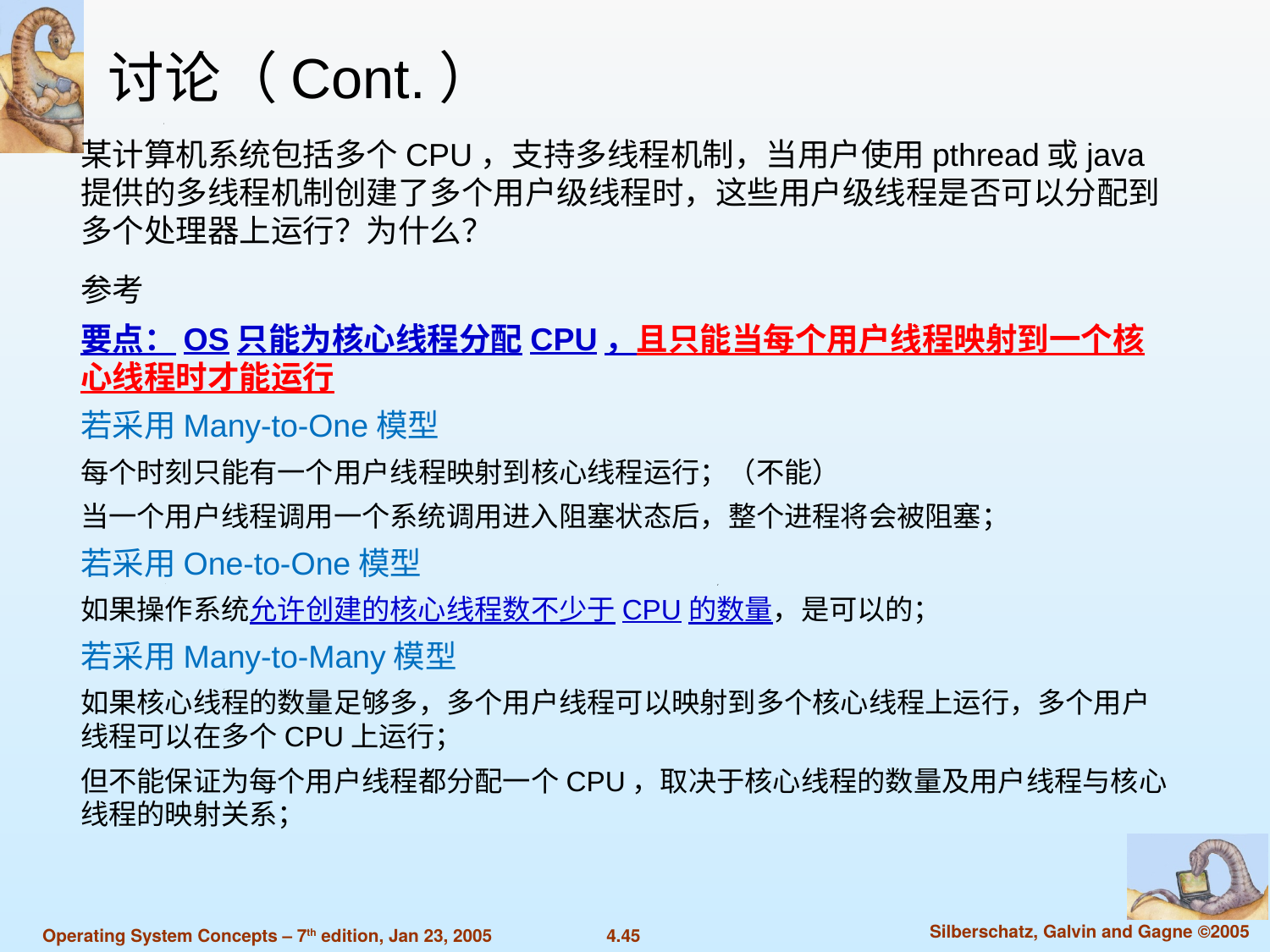

讨论（Cont.）
某计算机系统包括多个CPU，支持多线程机制，当用户使用pthread或java提供的多线程机制创建了多个用户级线程时，这些用户级线程是否可以分配到多个处理器上运行？为什么？
参考
要点：OS只能为核心线程分配CPU，且只能当每个用户线程映射到一个核心线程时才能运行
若采用Many-to-One模型
每个时刻只能有一个用户线程映射到核心线程运行；（不能）
当一个用户线程调用一个系统调用进入阻塞状态后，整个进程将会被阻塞；
若采用One-to-One模型
如果操作系统允许创建的核心线程数不少于CPU的数量，是可以的；
若采用Many-to-Many模型
如果核心线程的数量足够多，多个用户线程可以映射到多个核心线程上运行，多个用户线程可以在多个CPU上运行；
但不能保证为每个用户线程都分配一个CPU，取决于核心线程的数量及用户线程与核心线程的映射关系；